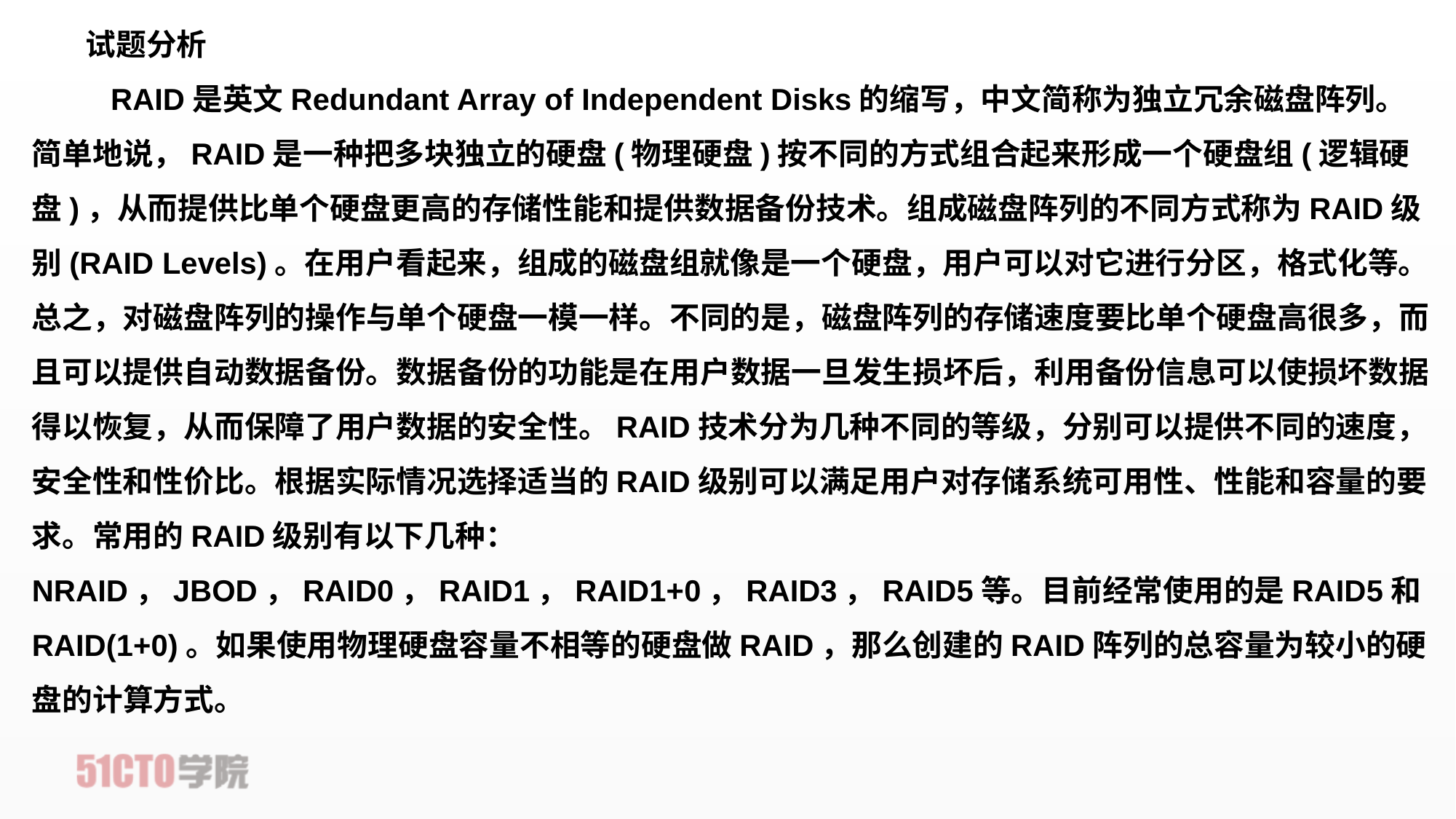

试题分析
   RAID是英文Redundant Array of Independent Disks的缩写，中文简称为独立冗余磁盘阵列。简单地说，RAID是一种把多块独立的硬盘(物理硬盘)按不同的方式组合起来形成一个硬盘组(逻辑硬盘)，从而提供比单个硬盘更高的存储性能和提供数据备份技术。组成磁盘阵列的不同方式称为RAID级别(RAID Levels)。在用户看起来，组成的磁盘组就像是一个硬盘，用户可以对它进行分区，格式化等。总之，对磁盘阵列的操作与单个硬盘一模一样。不同的是，磁盘阵列的存储速度要比单个硬盘高很多，而且可以提供自动数据备份。数据备份的功能是在用户数据一旦发生损坏后，利用备份信息可以使损坏数据得以恢复，从而保障了用户数据的安全性。RAID技术分为几种不同的等级，分别可以提供不同的速度，安全性和性价比。根据实际情况选择适当的RAID级别可以满足用户对存储系统可用性、性能和容量的要求。常用的RAID级别有以下几种：NRAID，JBOD，RAID0，RAID1，RAID1+0，RAID3，RAID5等。目前经常使用的是RAID5和RAID(1+0)。如果使用物理硬盘容量不相等的硬盘做RAID，那么创建的RAID阵列的总容量为较小的硬盘的计算方式。